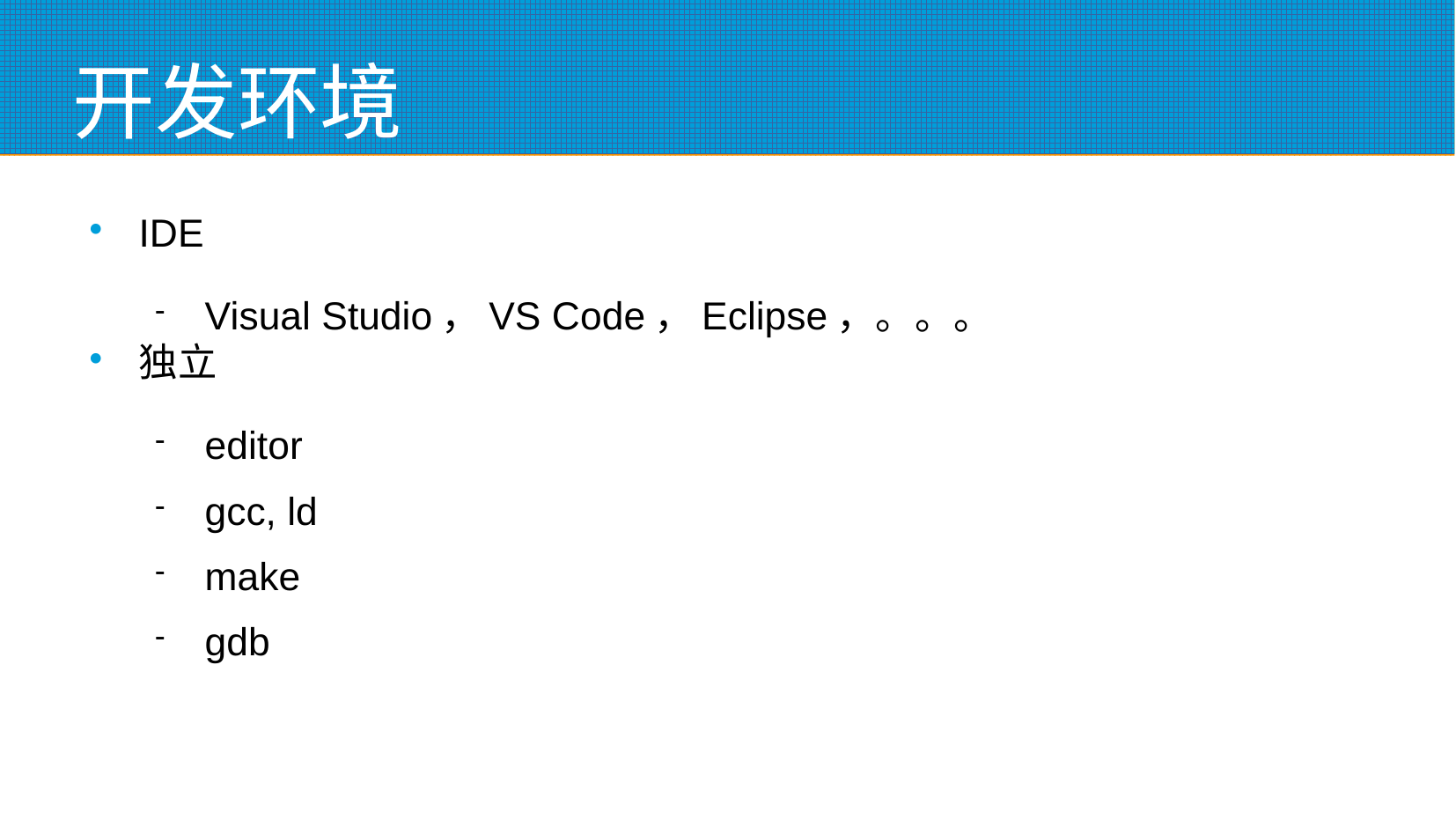

# 开发环境
IDE
Visual Studio，VS Code，Eclipse，。。。
独立
editor
gcc, ld
make
gdb